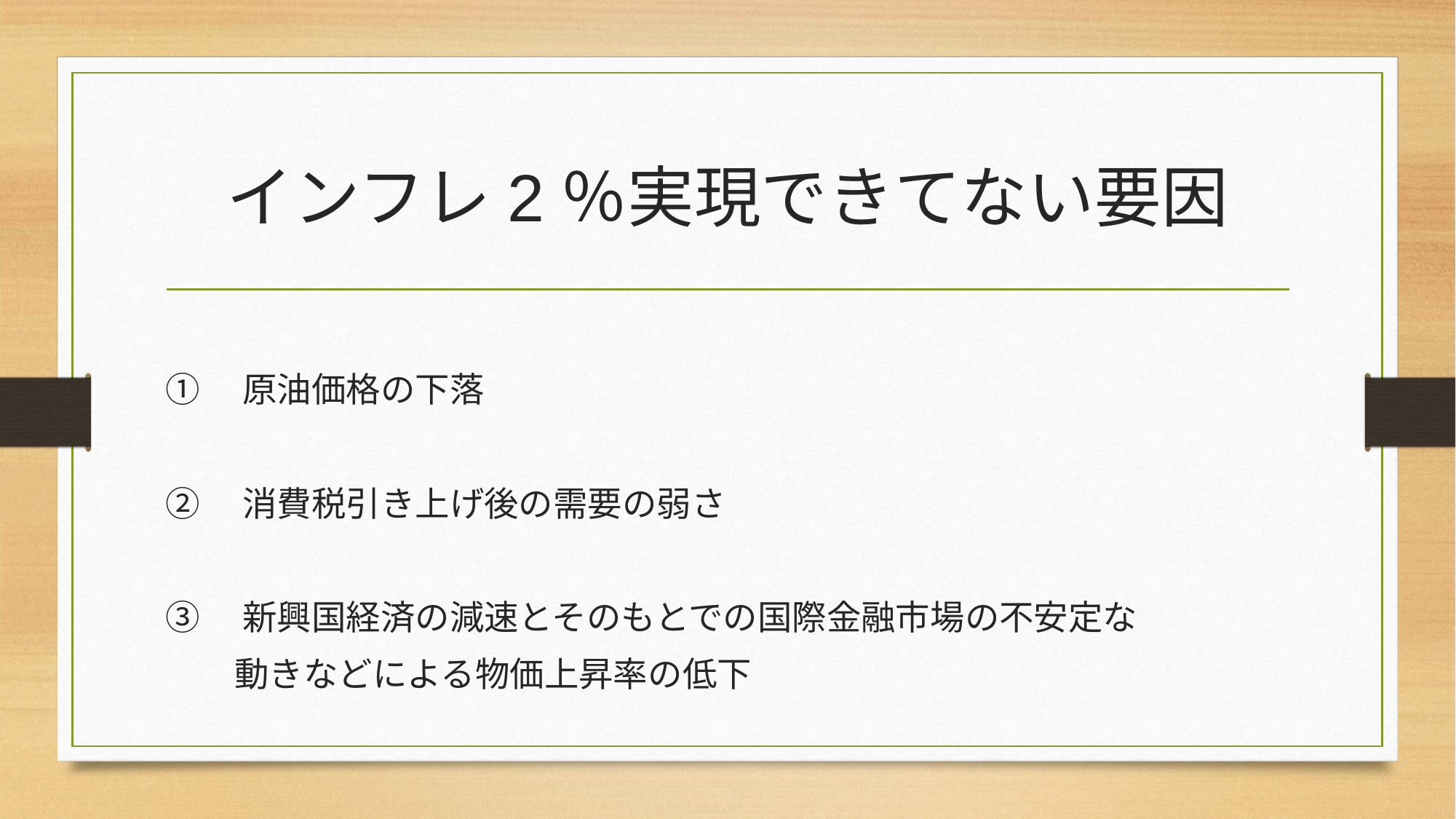

# インフレ2％実現できてない要因

①　原油価格の下落

②　消費税引き上げ後の需要の弱さ

③　新興国経済の減速とそのもとでの国際金融市場の不安定な
　　動きなどによる物価上昇率の低下